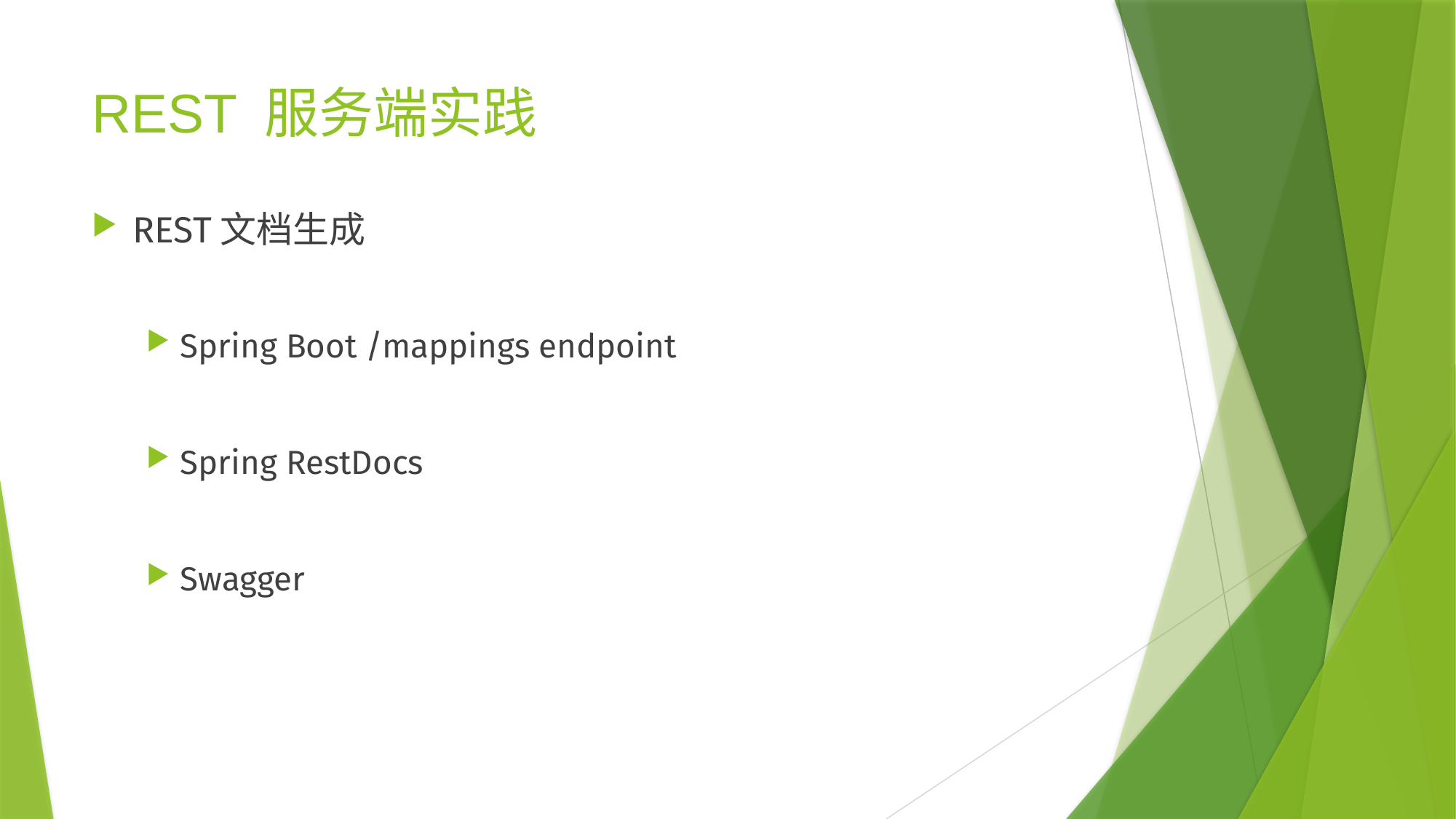

# REST 服务端实践
REST文档生成

Spring Boot /mappings endpoint

Spring RestDocs

Swagger